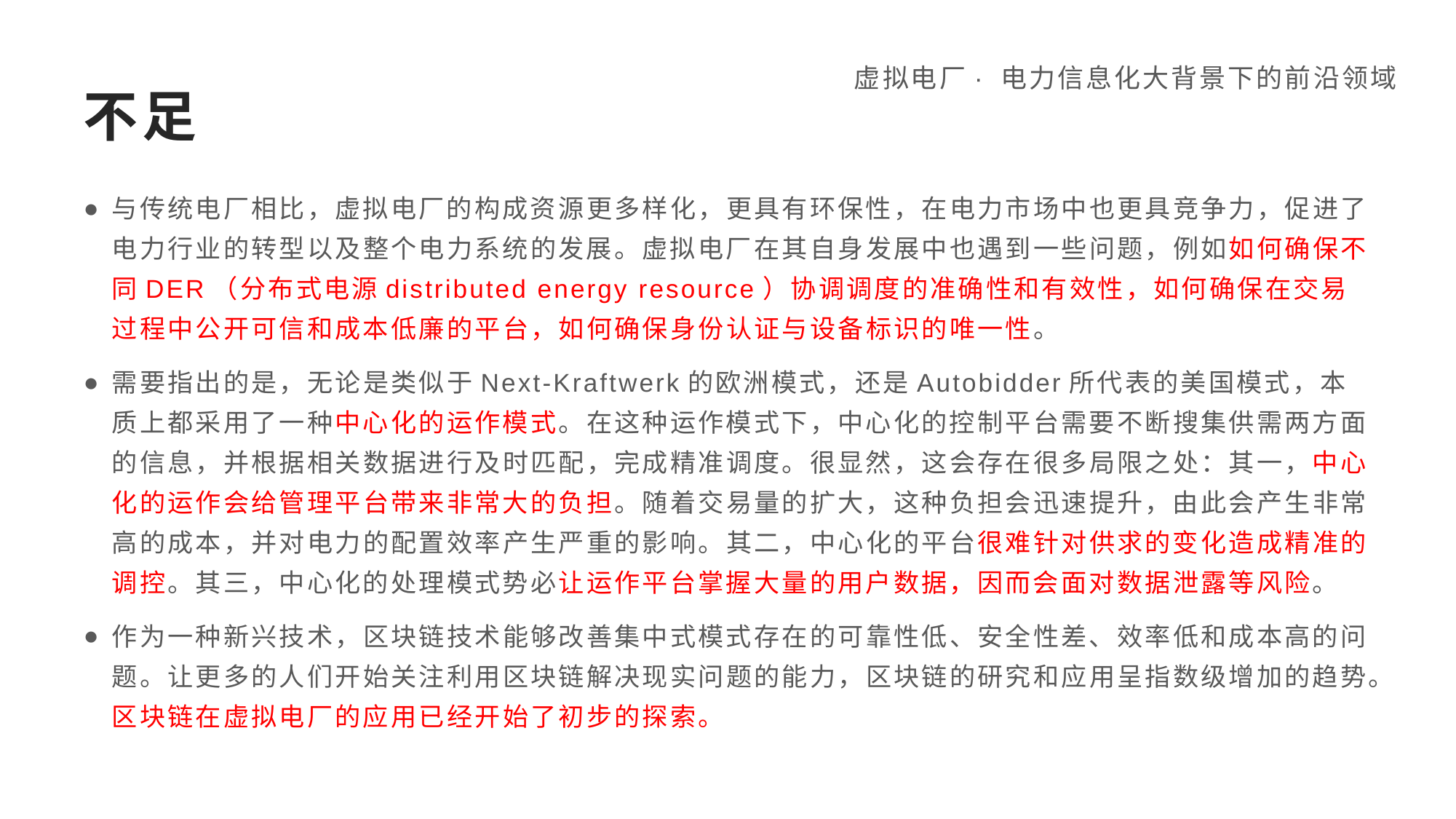

虚拟电厂· 电力信息化大背景下的前沿领域
# 不足
与传统电厂相比，虚拟电厂的构成资源更多样化，更具有环保性，在电力市场中也更具竞争力，促进了电力行业的转型以及整个电力系统的发展。虚拟电厂在其自身发展中也遇到一些问题，例如如何确保不同DER（分布式电源distributed energy resource）协调调度的准确性和有效性，如何确保在交易过程中公开可信和成本低廉的平台，如何确保身份认证与设备标识的唯一性。
需要指出的是，无论是类似于Next-Kraftwerk的欧洲模式，还是Autobidder所代表的美国模式，本质上都采用了一种中心化的运作模式。在这种运作模式下，中心化的控制平台需要不断搜集供需两方面的信息，并根据相关数据进行及时匹配，完成精准调度。很显然，这会存在很多局限之处：其一，中心化的运作会给管理平台带来非常大的负担。随着交易量的扩大，这种负担会迅速提升，由此会产生非常高的成本，并对电力的配置效率产生严重的影响。其二，中心化的平台很难针对供求的变化造成精准的调控。其三，中心化的处理模式势必让运作平台掌握大量的用户数据，因而会面对数据泄露等风险。
作为一种新兴技术，区块链技术能够改善集中式模式存在的可靠性低、安全性差、效率低和成本高的问题。让更多的人们开始关注利用区块链解决现实问题的能力，区块链的研究和应用呈指数级增加的趋势。区块链在虚拟电厂的应用已经开始了初步的探索。